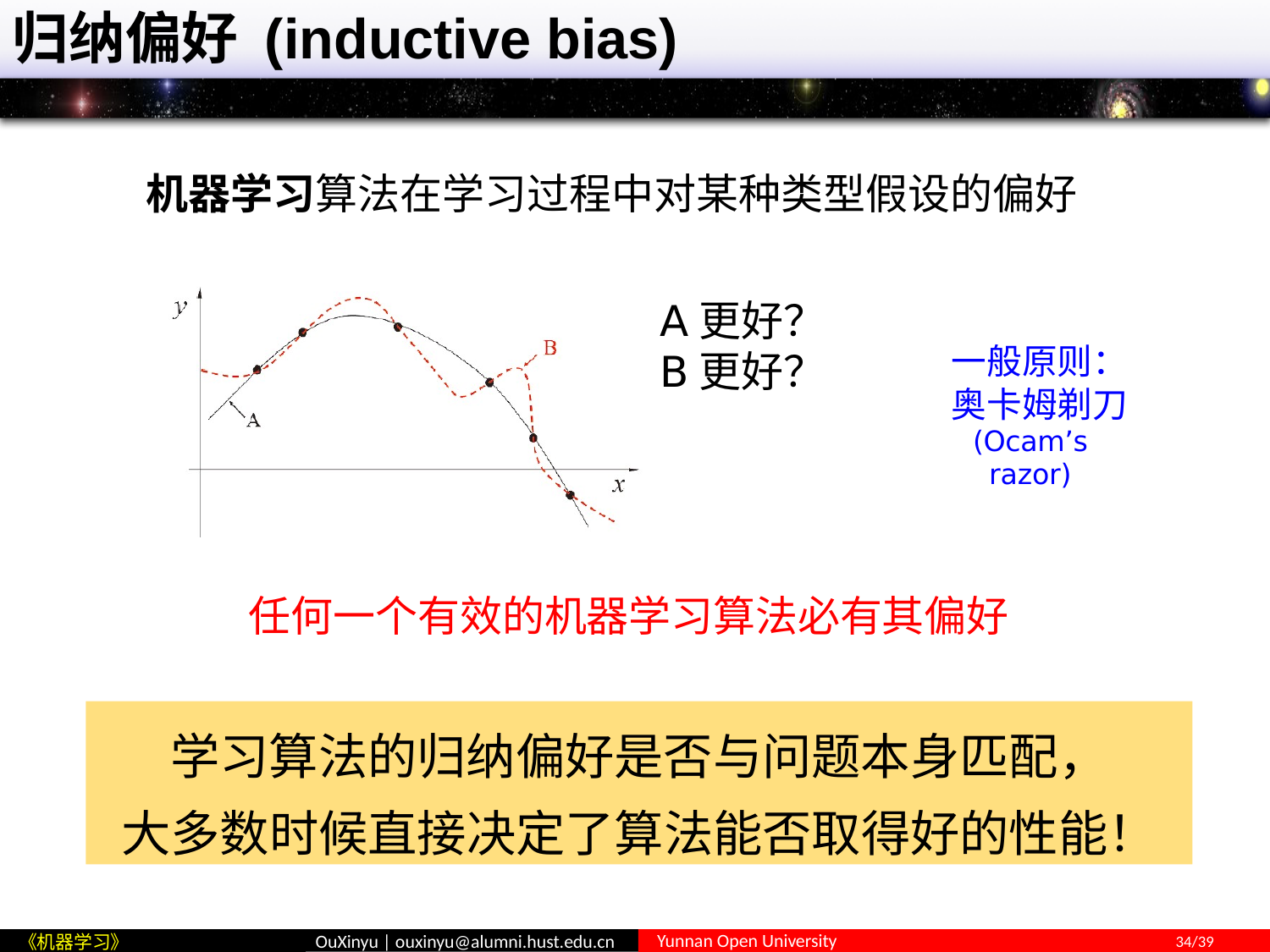

# 归纳偏好 (inductive bias)
机器学习算法在学习过程中对某种类型假设的偏好

A更好？
B更好？
一般原则： 奥卡姆剃刀
(Ocam’s razor)
任何一个有效的机器学习算法必有其偏好
学习算法的归纳偏好是否与问题本身匹配，
大多数时候直接决定了算法能否取得好的性能！